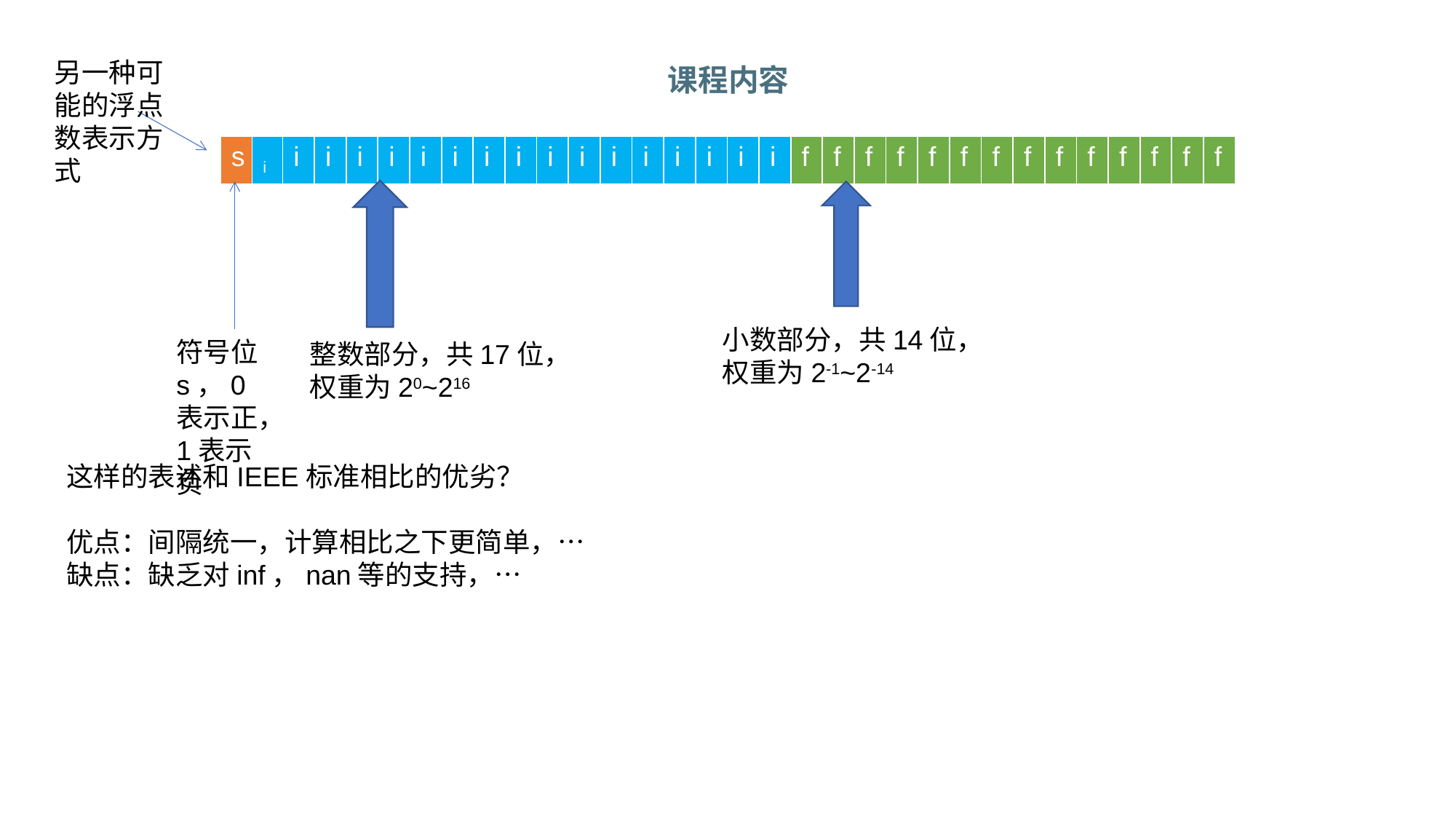

另一种可能的浮点数表示方式
课程内容
| s | i | i | i | i | i | i | i | i | i | i | i | i | i | i | i | i | i | f | f | f | f | f | f | f | f | f | f | f | f | f | f |
| --- | --- | --- | --- | --- | --- | --- | --- | --- | --- | --- | --- | --- | --- | --- | --- | --- | --- | --- | --- | --- | --- | --- | --- | --- | --- | --- | --- | --- | --- | --- | --- |

小数部分，共14位，权重为2-1~2-14
符号位s，0表示正，1表示负
整数部分，共17位，权重为20~216
这样的表述和IEEE标准相比的优劣？

优点：间隔统一，计算相比之下更简单，…
缺点：缺乏对inf，nan等的支持，…